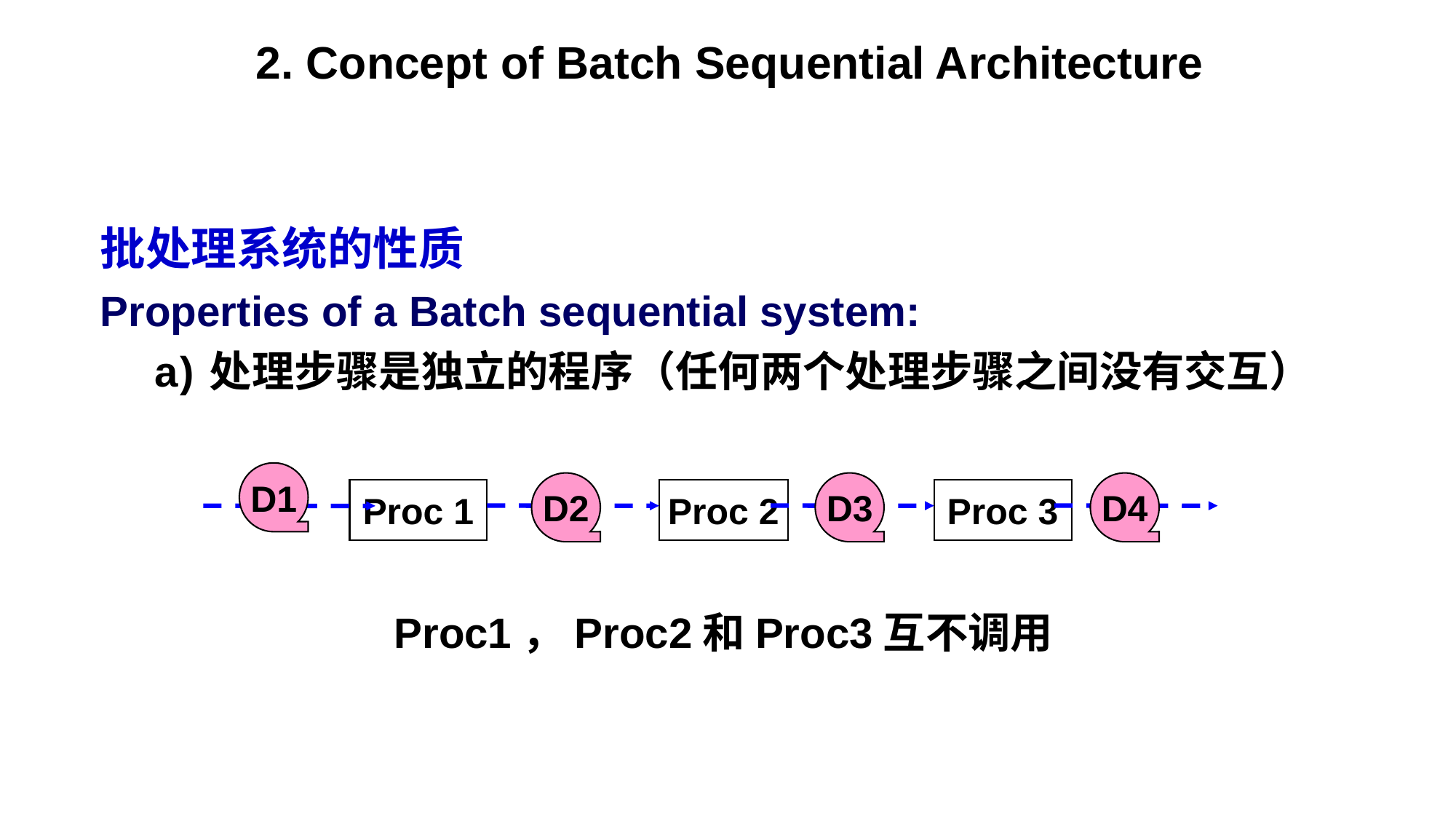

2. Concept of Batch Sequential Architecture
批处理系统的性质
Properties of a Batch sequential system:
处理步骤是独立的程序（任何两个处理步骤之间没有交互）
D1
D2
D3
D4
Proc 1
Proc 2
Proc 3

Proc1，Proc2和Proc3互不调用